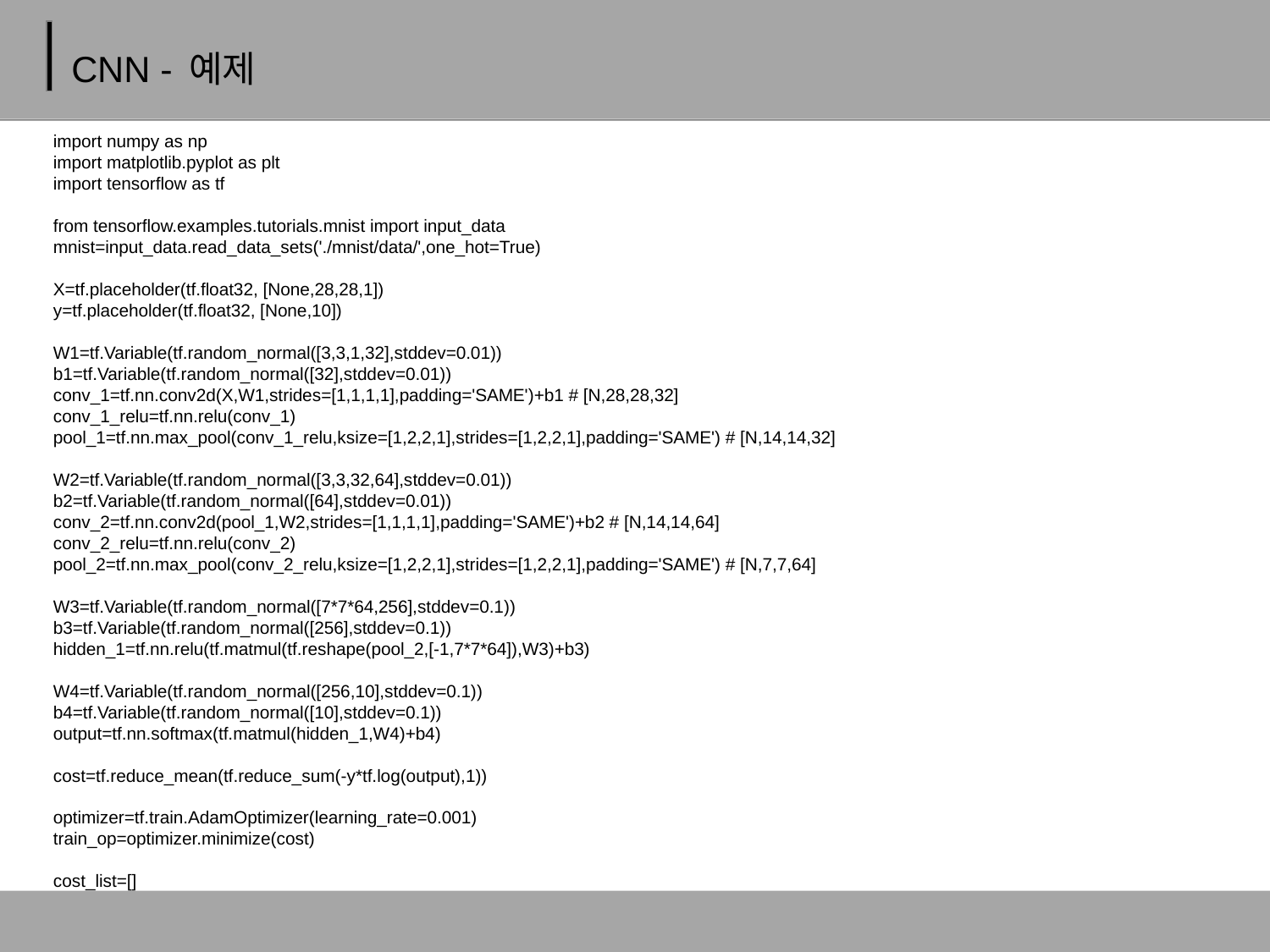

# CNN - 예제
import numpy as np
import matplotlib.pyplot as plt
import tensorflow as tf

from tensorflow.examples.tutorials.mnist import input_data
mnist=input_data.read_data_sets('./mnist/data/',one_hot=True)

X=tf.placeholder(tf.float32, [None,28,28,1])
y=tf.placeholder(tf.float32, [None,10])

W1=tf.Variable(tf.random_normal([3,3,1,32],stddev=0.01))
b1=tf.Variable(tf.random_normal([32],stddev=0.01))
conv_1=tf.nn.conv2d(X,W1,strides=[1,1,1,1],padding='SAME')+b1 # [N,28,28,32]
conv_1_relu=tf.nn.relu(conv_1)
pool_1=tf.nn.max_pool(conv_1_relu,ksize=[1,2,2,1],strides=[1,2,2,1],padding='SAME') # [N,14,14,32]

W2=tf.Variable(tf.random_normal([3,3,32,64],stddev=0.01))
b2=tf.Variable(tf.random_normal([64],stddev=0.01))
conv_2=tf.nn.conv2d(pool_1,W2,strides=[1,1,1,1],padding='SAME')+b2 # [N,14,14,64]
conv_2_relu=tf.nn.relu(conv_2)
pool_2=tf.nn.max_pool(conv_2_relu,ksize=[1,2,2,1],strides=[1,2,2,1],padding='SAME') # [N,7,7,64]

W3=tf.Variable(tf.random_normal([7*7*64,256],stddev=0.1))
b3=tf.Variable(tf.random_normal([256],stddev=0.1))
hidden_1=tf.nn.relu(tf.matmul(tf.reshape(pool_2,[-1,7*7*64]),W3)+b3)

W4=tf.Variable(tf.random_normal([256,10],stddev=0.1))
b4=tf.Variable(tf.random_normal([10],stddev=0.1))
output=tf.nn.softmax(tf.matmul(hidden_1,W4)+b4)

cost=tf.reduce_mean(tf.reduce_sum(-y*tf.log(output),1))

optimizer=tf.train.AdamOptimizer(learning_rate=0.001)
train_op=optimizer.minimize(cost)

cost_list=[]